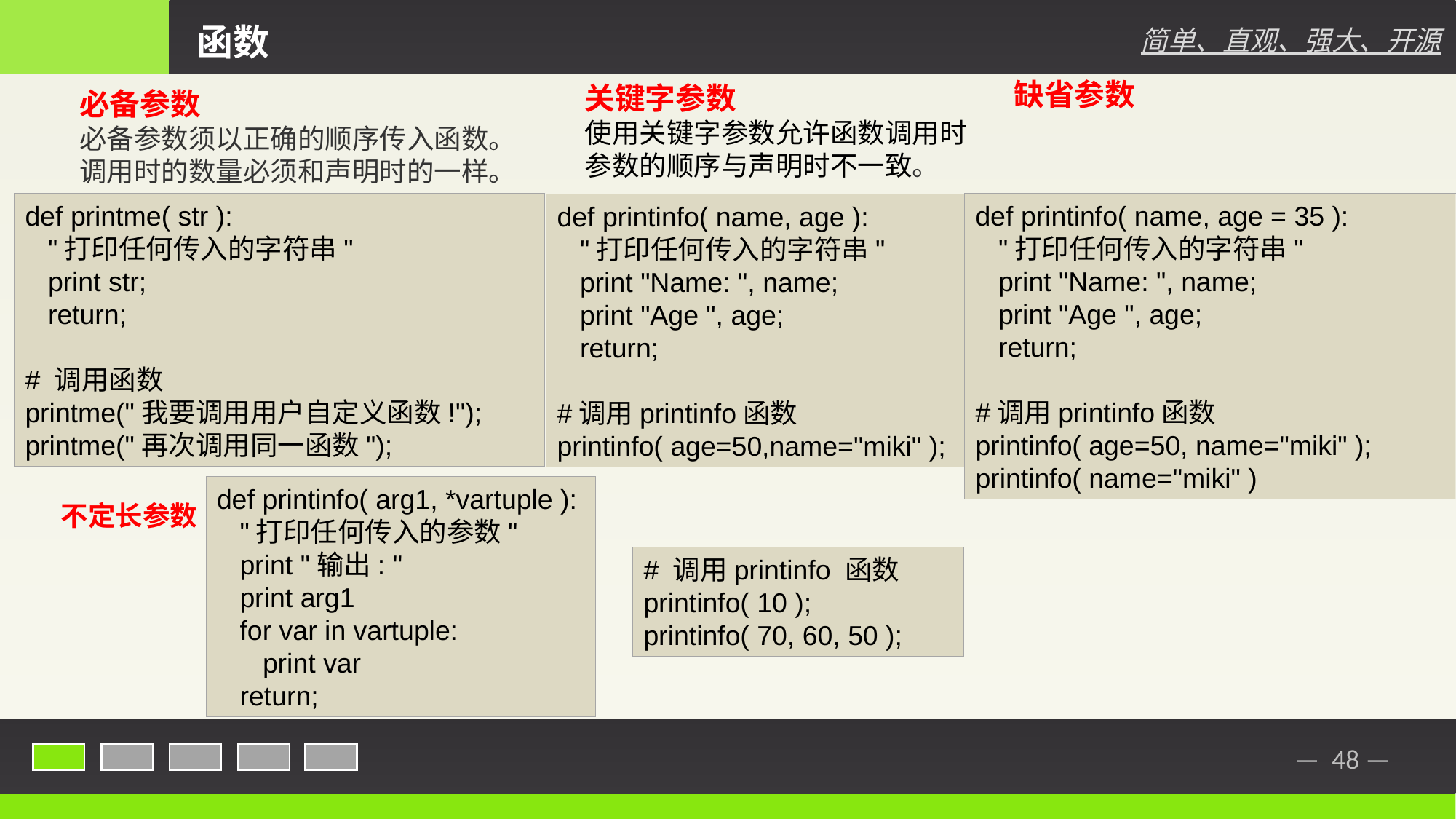

函数
简单、直观、强大、开源
缺省参数
关键字参数
使用关键字参数允许函数调用时参数的顺序与声明时不一致。
必备参数
必备参数须以正确的顺序传入函数。调用时的数量必须和声明时的一样。
def printinfo( name, age = 35 ):
   "打印任何传入的字符串"
   print "Name: ", name;
   print "Age ", age;
   return;

#调用printinfo函数
printinfo( age=50, name="miki" );
printinfo( name="miki" )
def printme( str ):
   "打印任何传入的字符串"
   print str;
   return;

# 调用函数
printme("我要调用用户自定义函数!");
printme("再次调用同一函数");
def printinfo( name, age ):
   "打印任何传入的字符串"
   print "Name: ", name;
   print "Age ", age;
   return;

#调用printinfo函数
printinfo( age=50,name="miki" );
def printinfo( arg1, *vartuple ):
   "打印任何传入的参数"
   print "输出: "
   print arg1
   for var in vartuple:
      print var
   return;
不定长参数
# 调用printinfo 函数
printinfo( 10 );
printinfo( 70, 60, 50 );